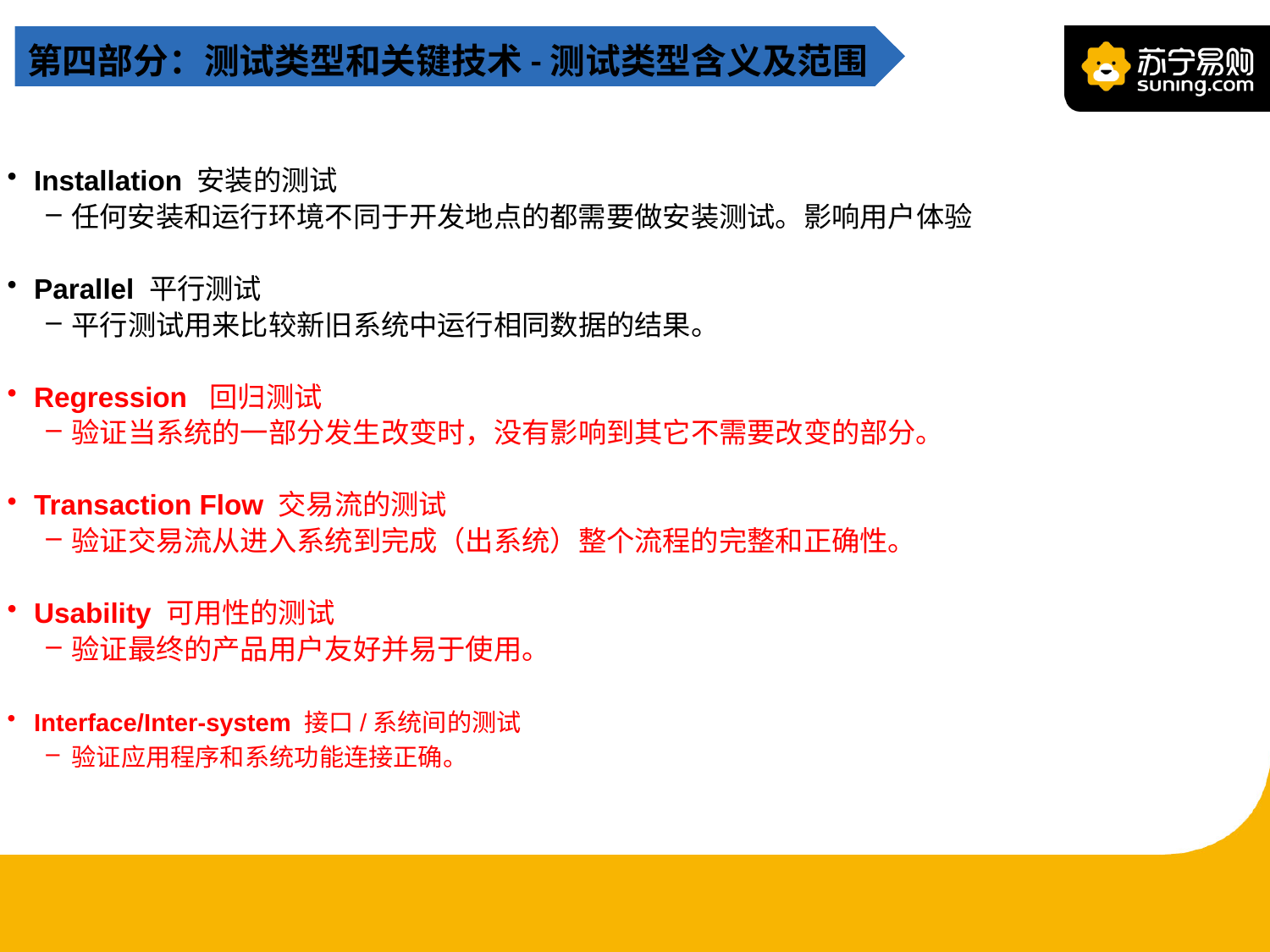

第四部分：测试类型和关键技术-测试类型含义及范围
Installation 安装的测试
任何安装和运行环境不同于开发地点的都需要做安装测试。影响用户体验

Parallel 平行测试
平行测试用来比较新旧系统中运行相同数据的结果。

Regression  回归测试
验证当系统的一部分发生改变时，没有影响到其它不需要改变的部分。

Transaction Flow 交易流的测试
验证交易流从进入系统到完成（出系统）整个流程的完整和正确性。

Usability 可用性的测试
验证最终的产品用户友好并易于使用。

Interface/Inter-system 接口/系统间的测试
验证应用程序和系统功能连接正确。